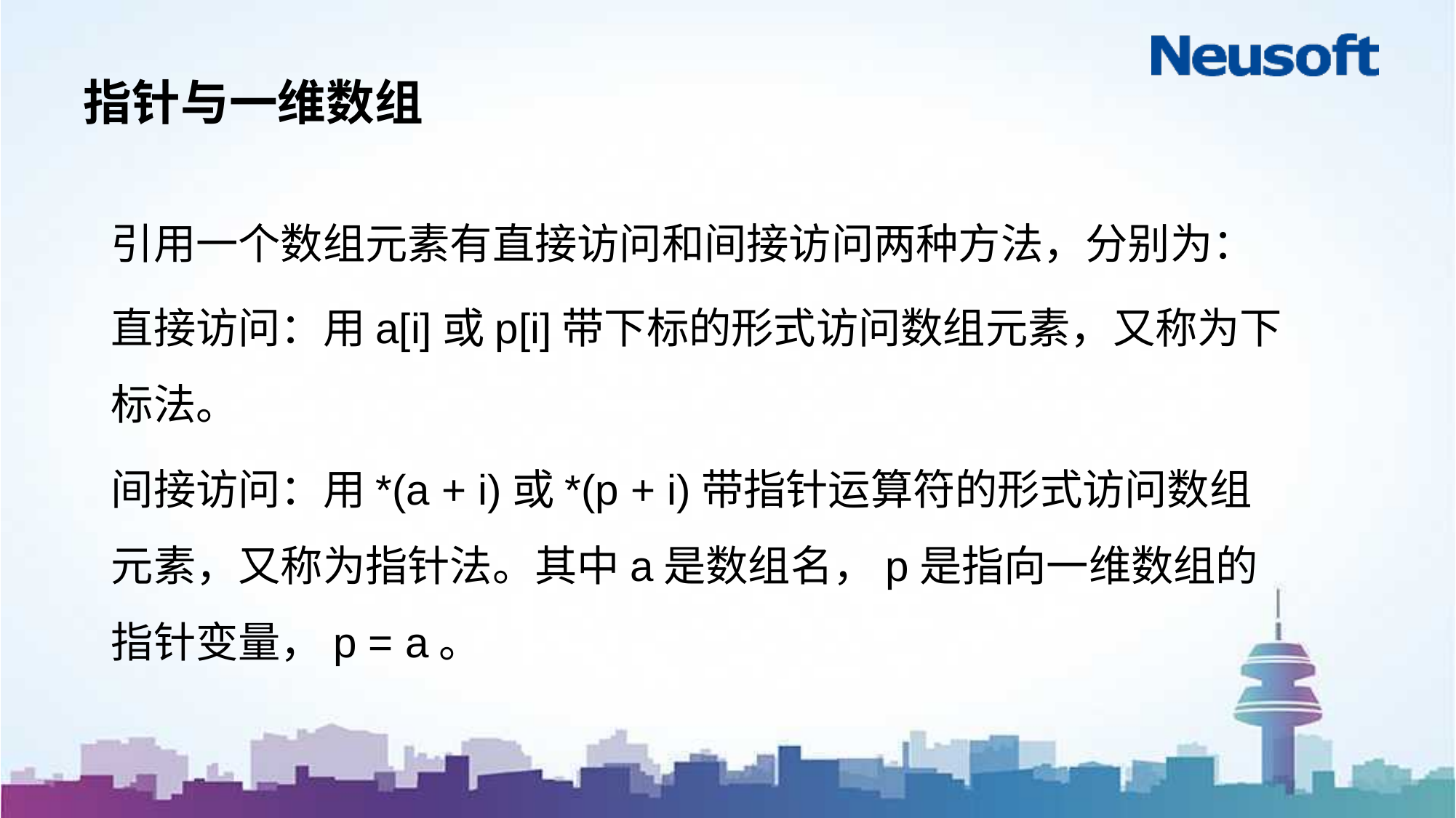

# 指针与一维数组
引用一个数组元素有直接访问和间接访问两种方法，分别为：
直接访问：用a[i]或p[i]带下标的形式访问数组元素，又称为下标法。
间接访问：用*(a + i)或*(p + i)带指针运算符的形式访问数组元素，又称为指针法。其中a是数组名，p是指向一维数组的指针变量，p = a。